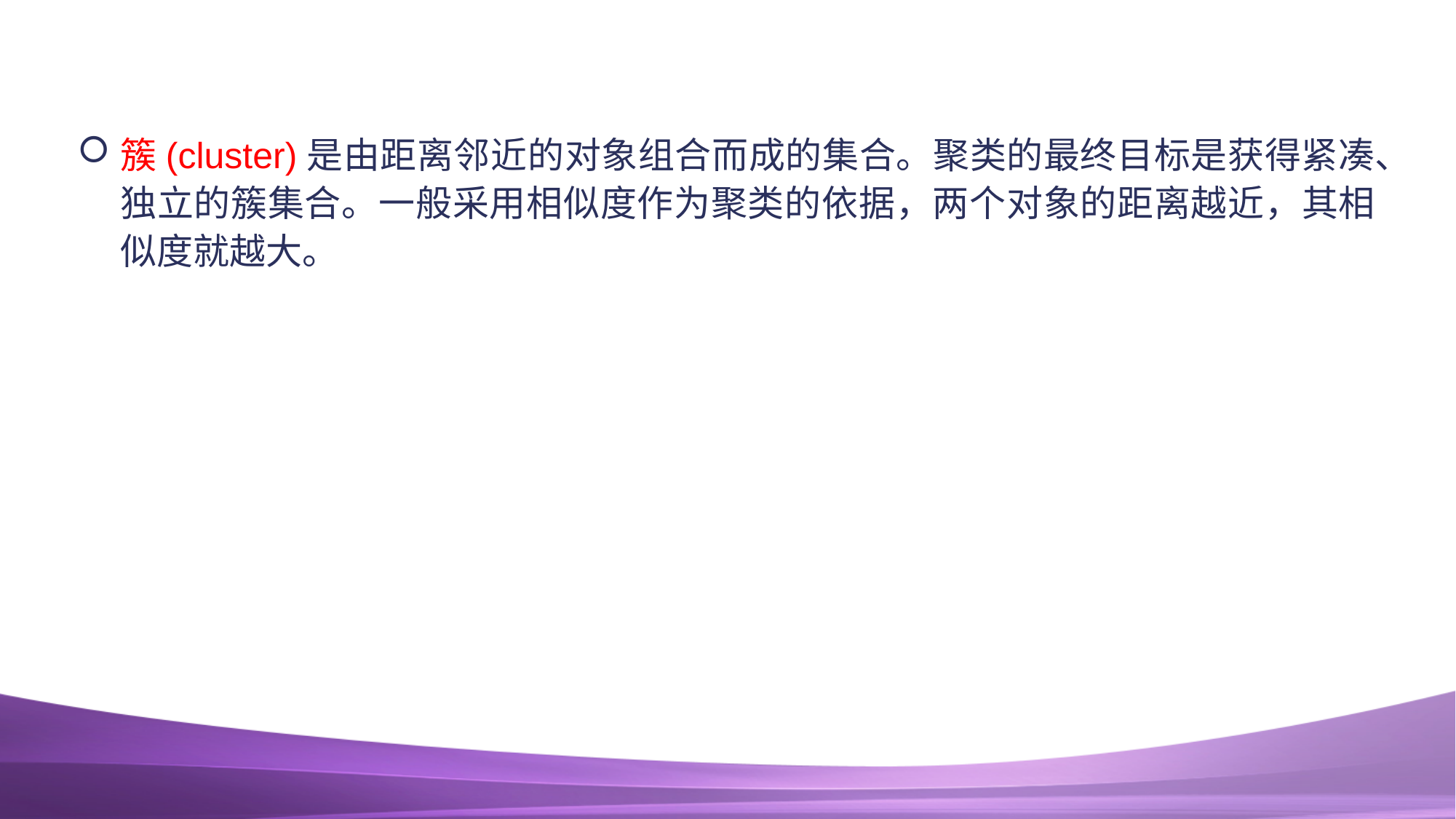

#
簇(cluster)是由距离邻近的对象组合而成的集合。聚类的最终目标是获得紧凑、独立的簇集合。一般采用相似度作为聚类的依据，两个对象的距离越近，其相似度就越大。